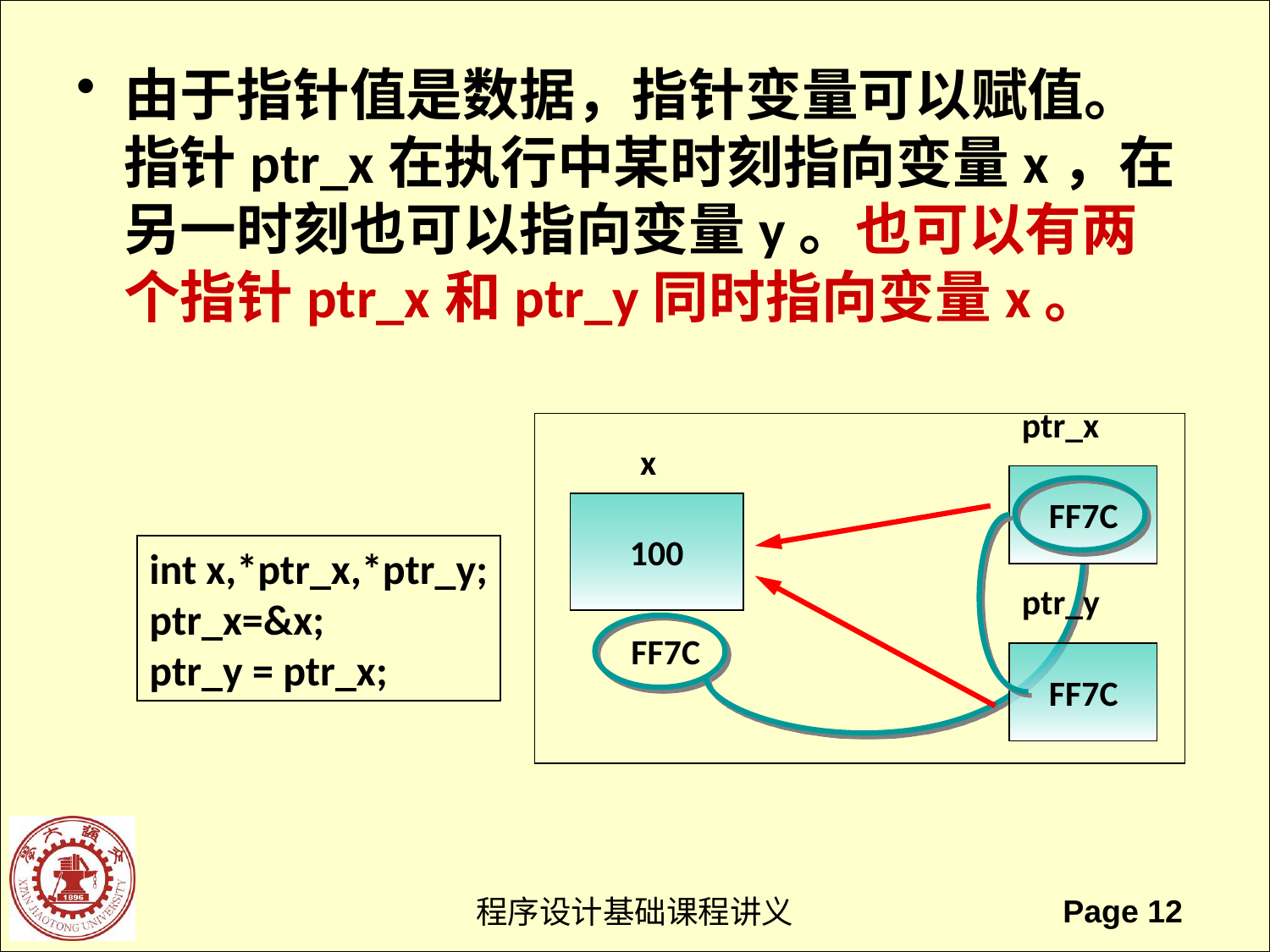

由于指针值是数据，指针变量可以赋值。指针ptr_x在执行中某时刻指向变量x，在另一时刻也可以指向变量y。也可以有两个指针ptr_x和ptr_y同时指向变量x。
ptr_x

x

100
ptr_y
FF7C

FF7C

int x,*ptr_x,*ptr_y;
ptr_x=&x;
ptr_y = ptr_x;

FF7C
12